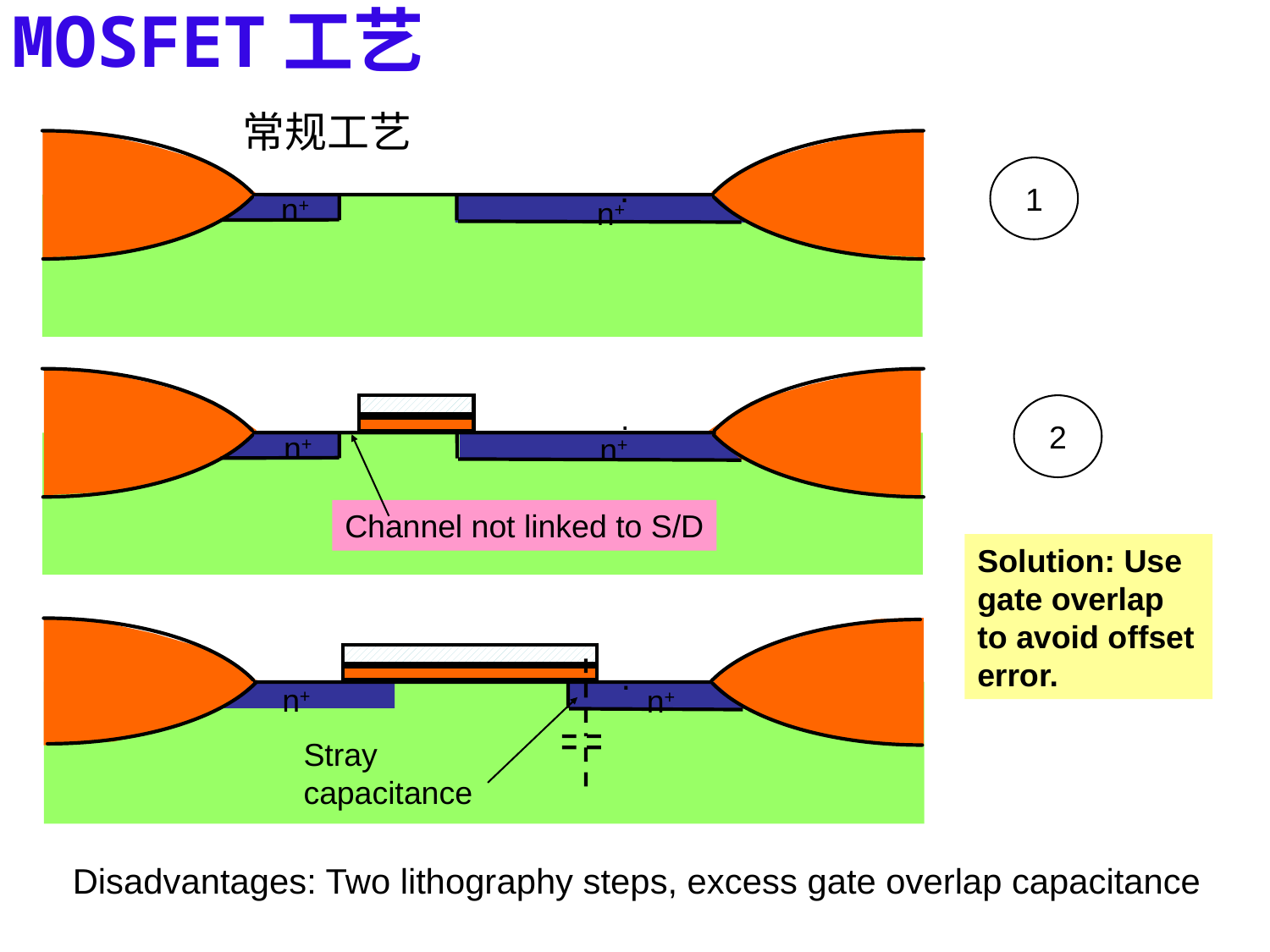

MOSFET工艺
常规工艺

1
.
n+
n+

.

2

n+
n+

Channel not linked to S/D
Solution: Use gate overlap to avoid offset error.

.

n+
n+

Stray
capacitance

Disadvantages: Two lithography steps, excess gate overlap capacitance
9